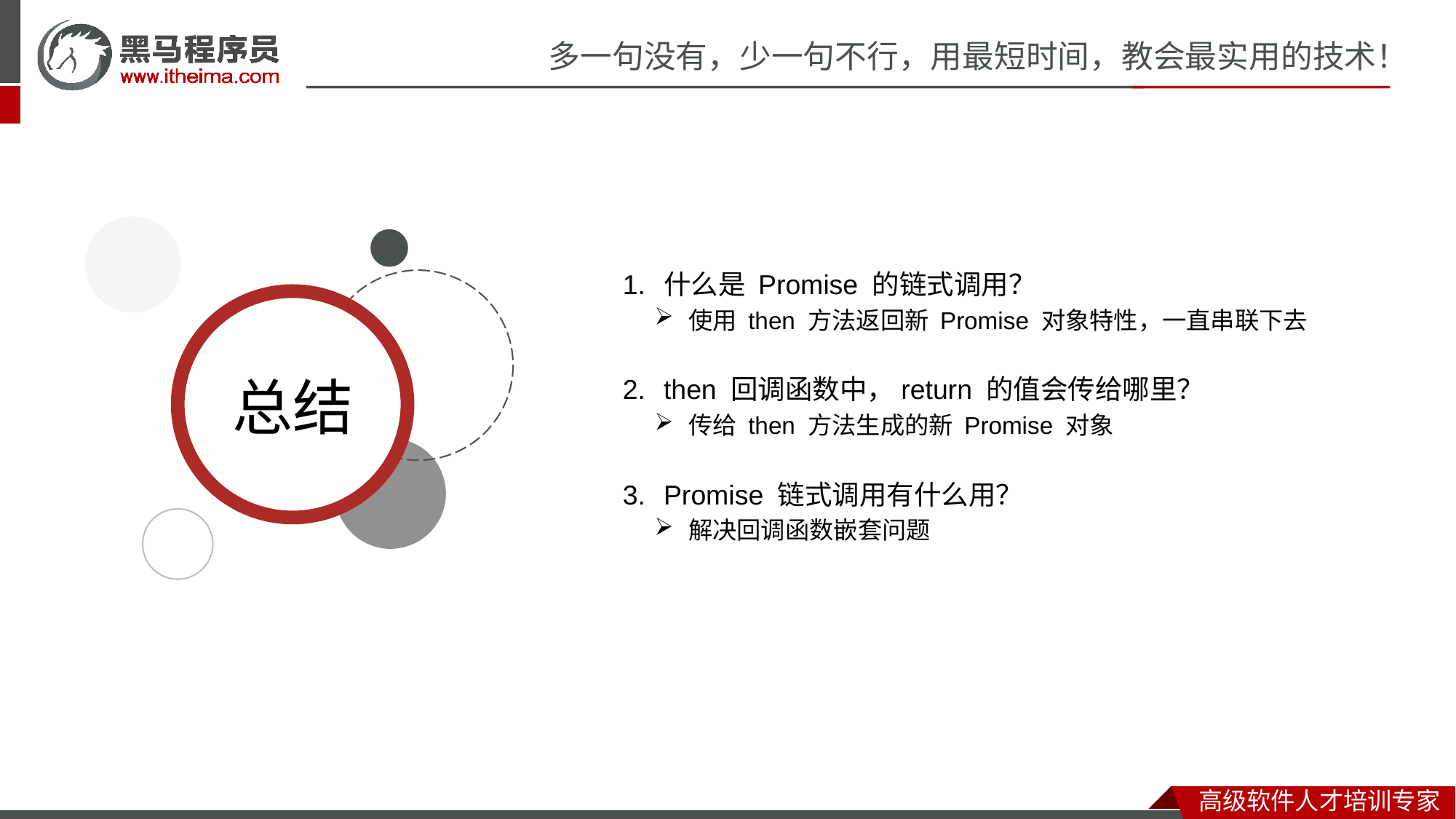

什么是 Promise 的链式调用？
使用 then 方法返回新 Promise 对象特性，一直串联下去
then 回调函数中，return 的值会传给哪里？
传给 then 方法生成的新 Promise 对象
Promise 链式调用有什么用？
解决回调函数嵌套问题